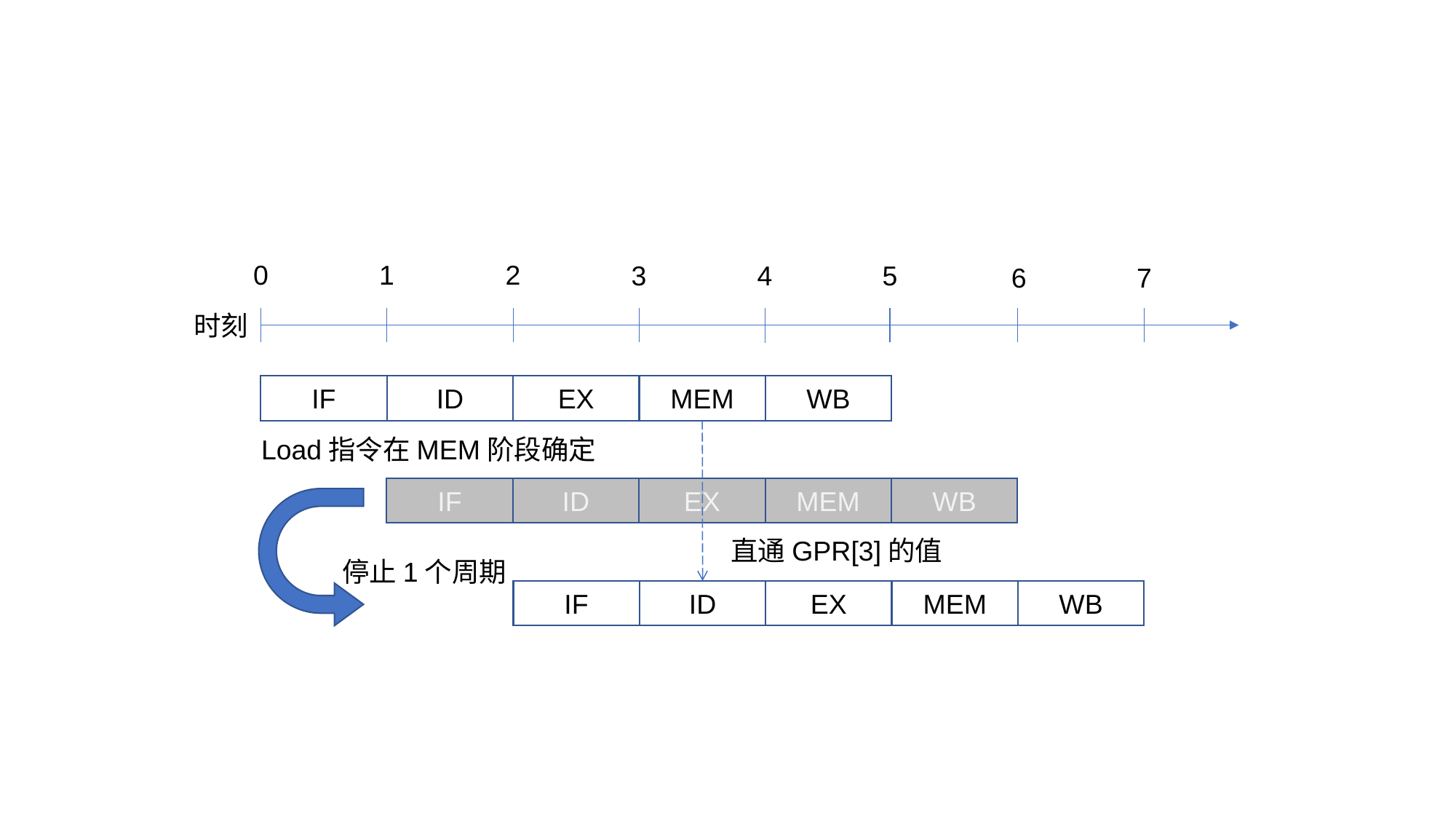

0
1
2
3
4
5
6
7
时刻
WB
EX
MEM
ID
IF
Load指令在MEM阶段确定
WB
EX
MEM
ID
IF

直通GPR[3]的值
停止1个周期
WB
EX
MEM
ID
IF